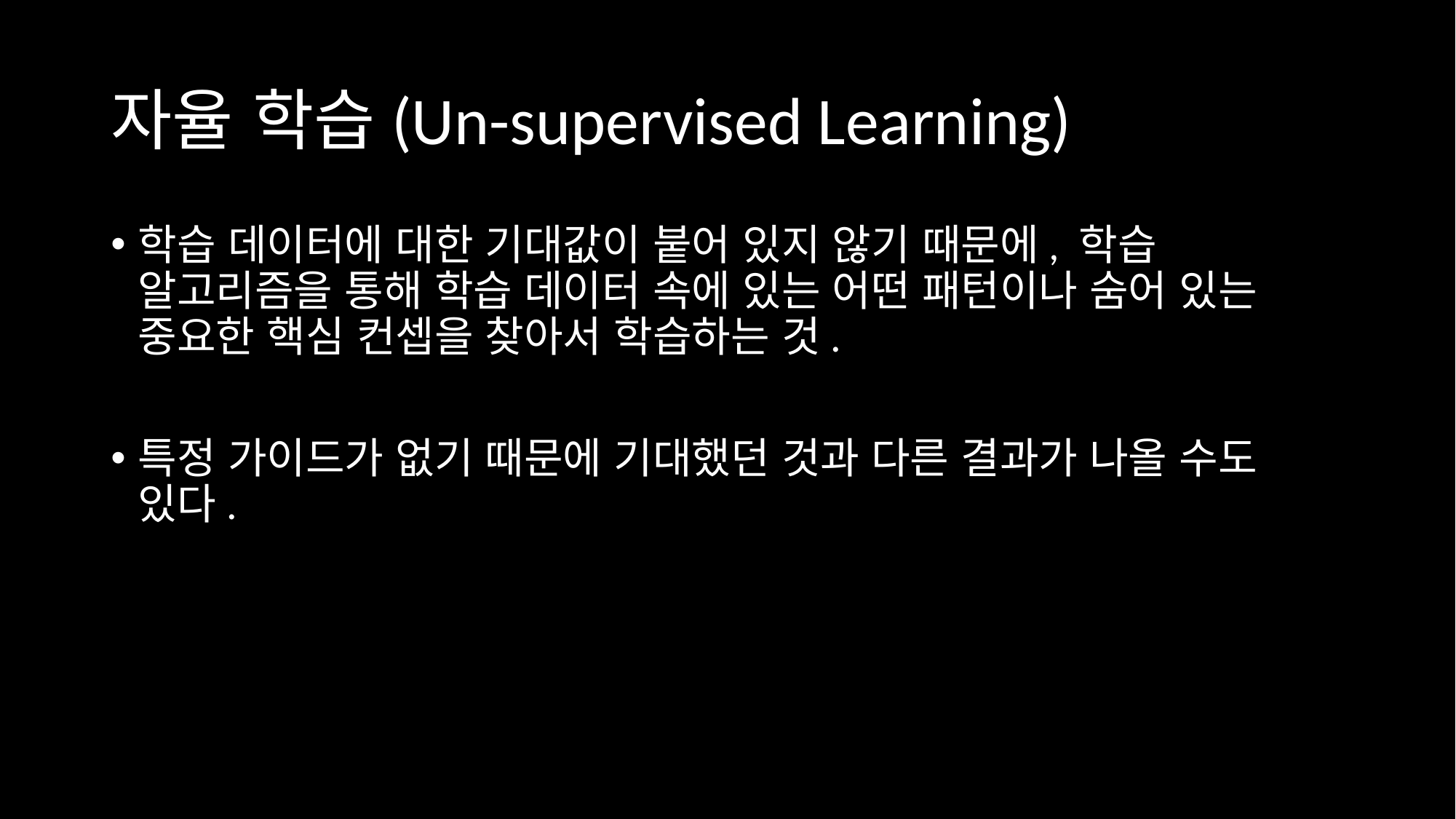

# 자율 학습(Un-supervised Learning)
학습 데이터에 대한 기대값이 붙어 있지 않기 때문에, 학습 알고리즘을 통해 학습 데이터 속에 있는 어떤 패턴이나 숨어 있는 중요한 핵심 컨셉을 찾아서 학습하는 것.

특정 가이드가 없기 때문에 기대했던 것과 다른 결과가 나올 수도 있다.